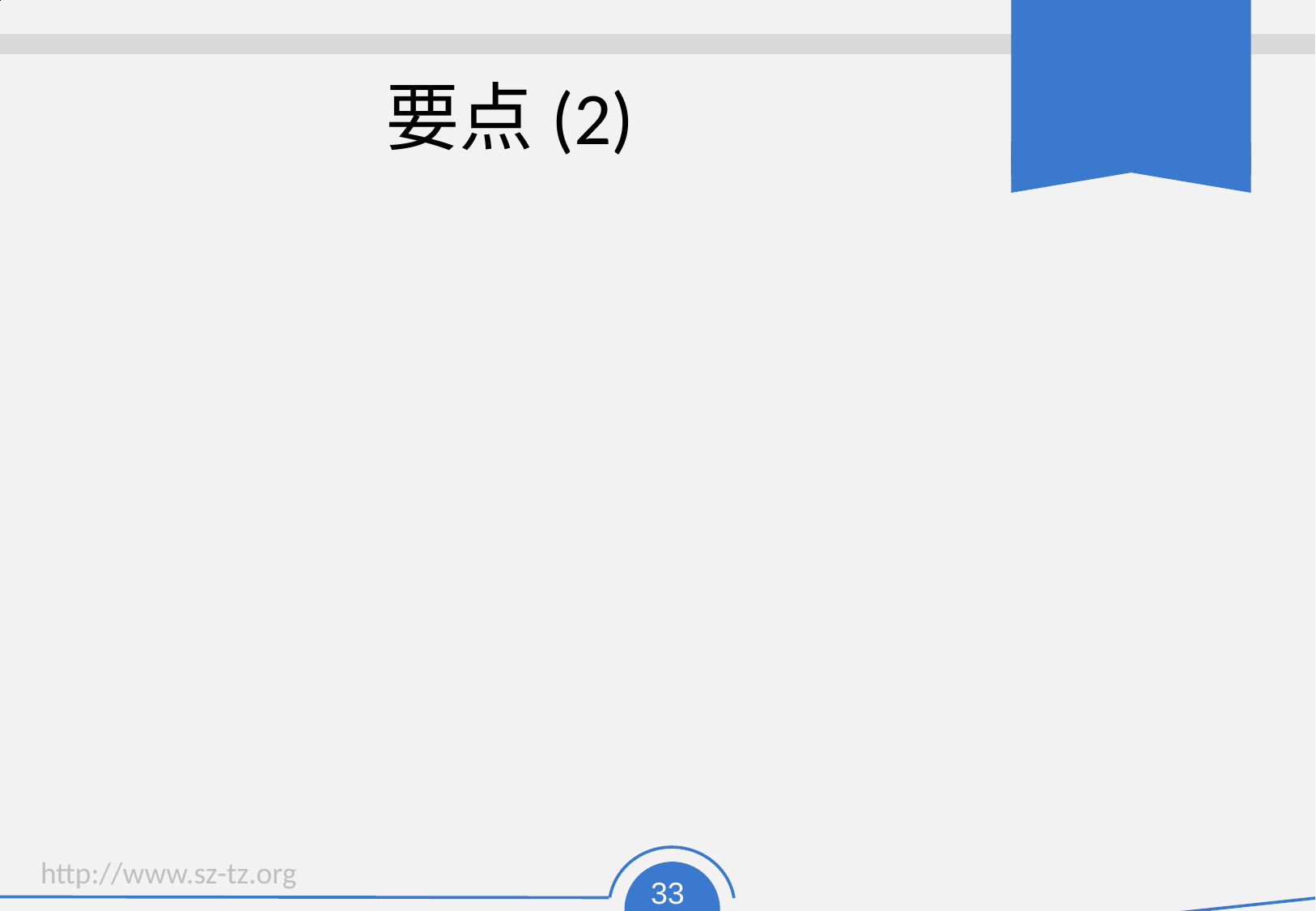

# 要点(2)

编写源代码, 生成 .java文件

编译源代码, 生成.class 文件

  javac     HelloWorld.java

运行该程序

   java   HelloWorld